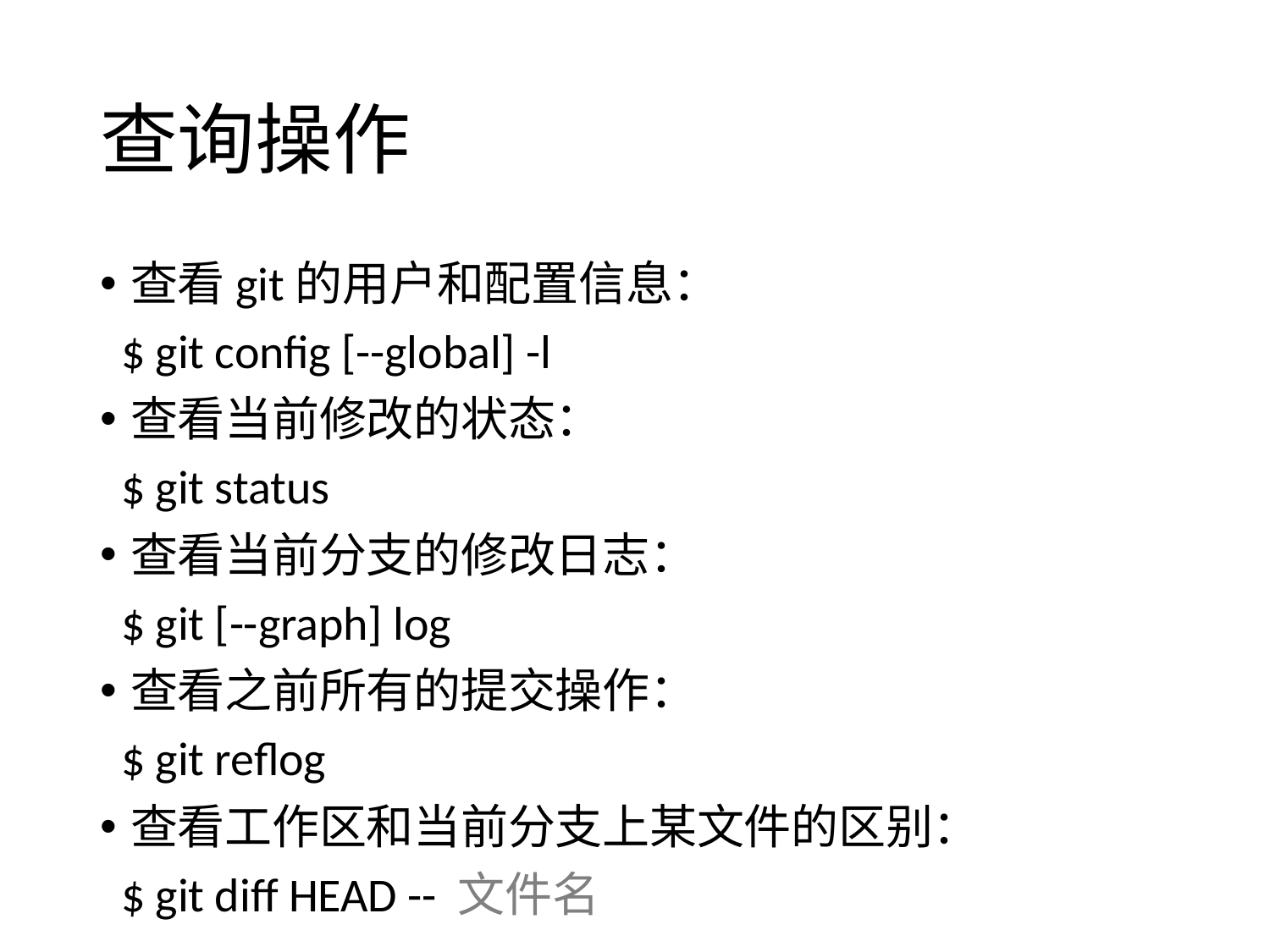

# 查询操作
查看git的用户和配置信息：
  $ git config [--global] -l
查看当前修改的状态：
  $ git status
查看当前分支的修改日志：
  $ git [--graph] log
查看之前所有的提交操作：
  $ git reflog
查看工作区和当前分支上某文件的区别：
  $ git diff HEAD -- 文件名